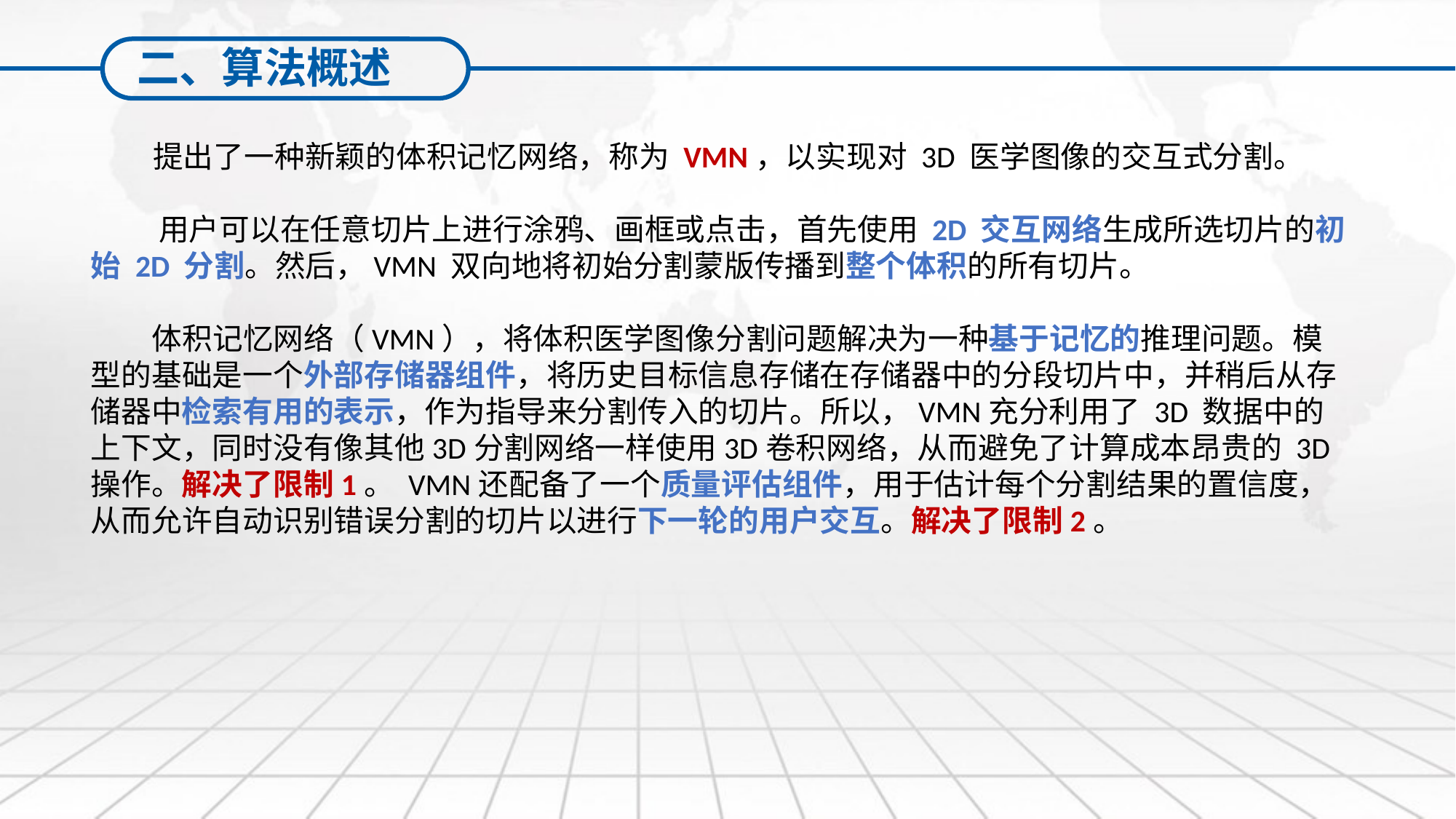

二、算法概述

         提出了一种新颖的体积记忆网络，称为 VMN，以实现对 3D 医学图像的交互式分割。

         用户可以在任意切片上进行涂鸦、画框或点击，首先使用 2D 交互网络生成所选切片的初始 2D 分割。然后，VMN 双向地将初始分割蒙版传播到整个体积的所有切片。

        体积记忆网络（VMN），将体积医学图像分割问题解决为一种基于记忆的推理问题。模型的基础是一个外部存储器组件，将历史目标信息存储在存储器中的分段切片中，并稍后从存储器中检索有用的表示，作为指导来分割传入的切片。所以，VMN充分利用了 3D 数据中的上下文，同时没有像其他3D分割网络一样使用3D卷积网络，从而避免了计算成本昂贵的 3D 操作。解决了限制1。 VMN还配备了一个质量评估组件，用于估计每个分割结果的置信度，从而允许自动识别错误分割的切片以进行下一轮的用户交互。解决了限制2。